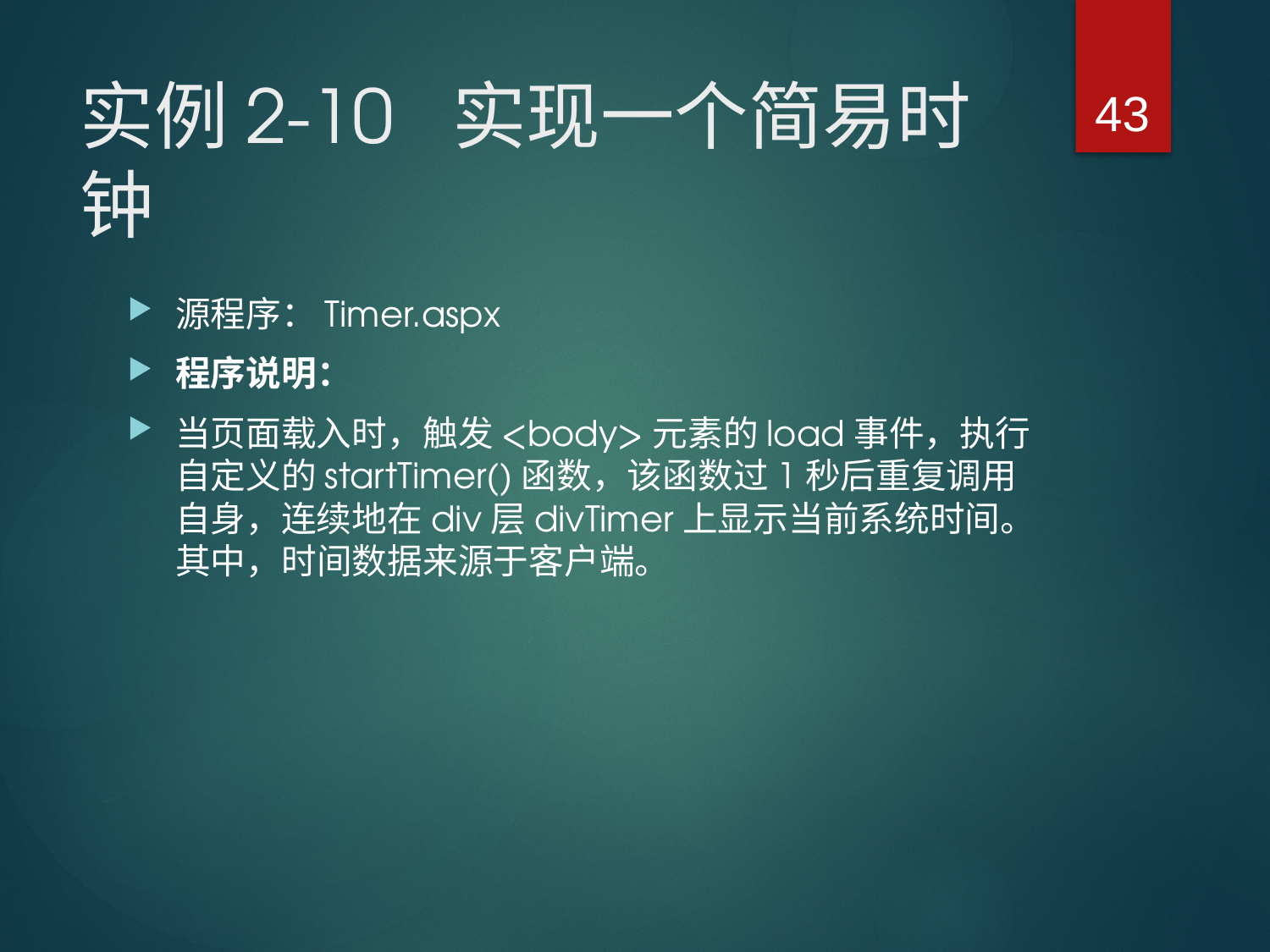

43
# 实例2-10  实现一个简易时钟
源程序：Timer.aspx
程序说明：
当页面载入时，触发<body>元素的load事件，执行自定义的startTimer()函数，该函数过1秒后重复调用自身，连续地在div层divTimer上显示当前系统时间。其中，时间数据来源于客户端。